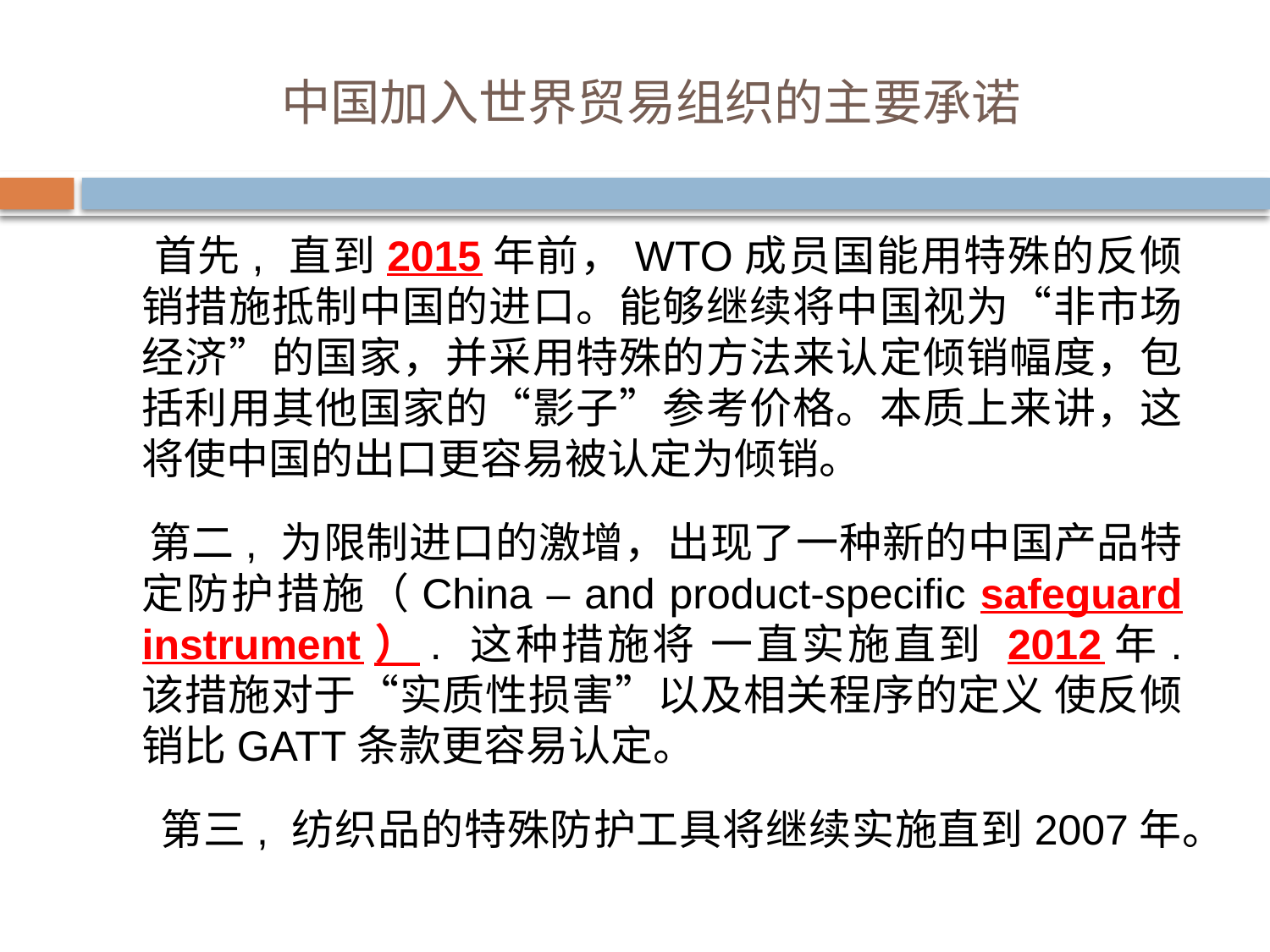

中国加入世界贸易组织的主要承诺
    首先, 直到2015年前，WTO成员国能用特殊的反倾销措施抵制中国的进口。能够继续将中国视为“非市场经济”的国家，并采用特殊的方法来认定倾销幅度，包括利用其他国家的“影子”参考价格。本质上来讲，这将使中国的出口更容易被认定为倾销。
    第二, 为限制进口的激增，出现了一种新的中国产品特定防护措施（China – and product-specific safeguard instrument）. 这种措施将 一直实施直到 2012年. 该措施对于“实质性损害”以及相关程序的定义 使反倾销比GATT条款更容易认定。
     第三, 纺织品的特殊防护工具将继续实施直到2007年。